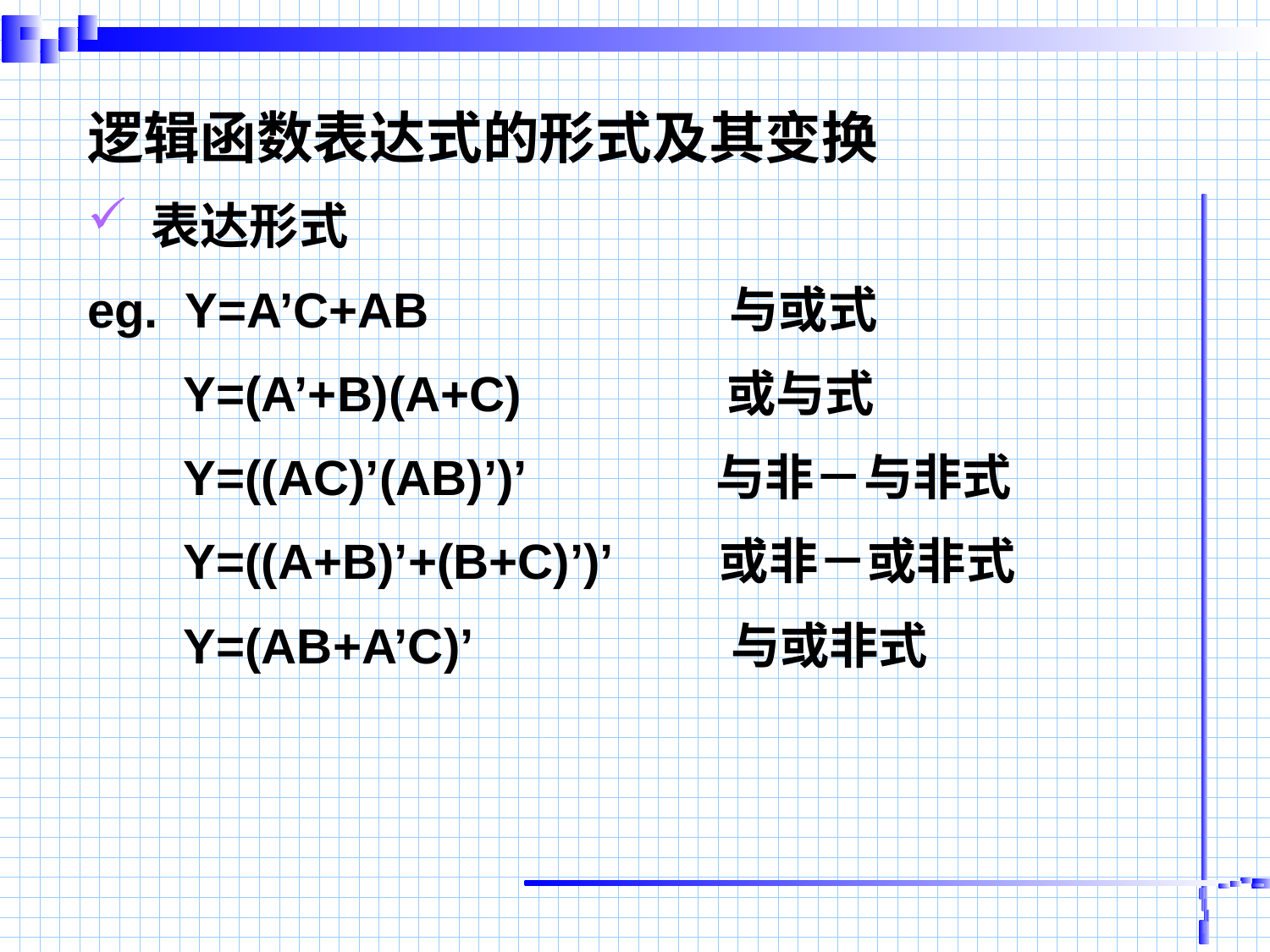

逻辑函数表达式的形式及其变换
 表达形式
eg.  Y=A’C+AB                     与或式
       Y=(A’+B)(A+C)              或与式
       Y=((AC)’(AB)’)’             与非－与非式
       Y=((A+B)’+(B+C)’)’       或非－或非式
       Y=(AB+A’C)’                  与或非式
# 20